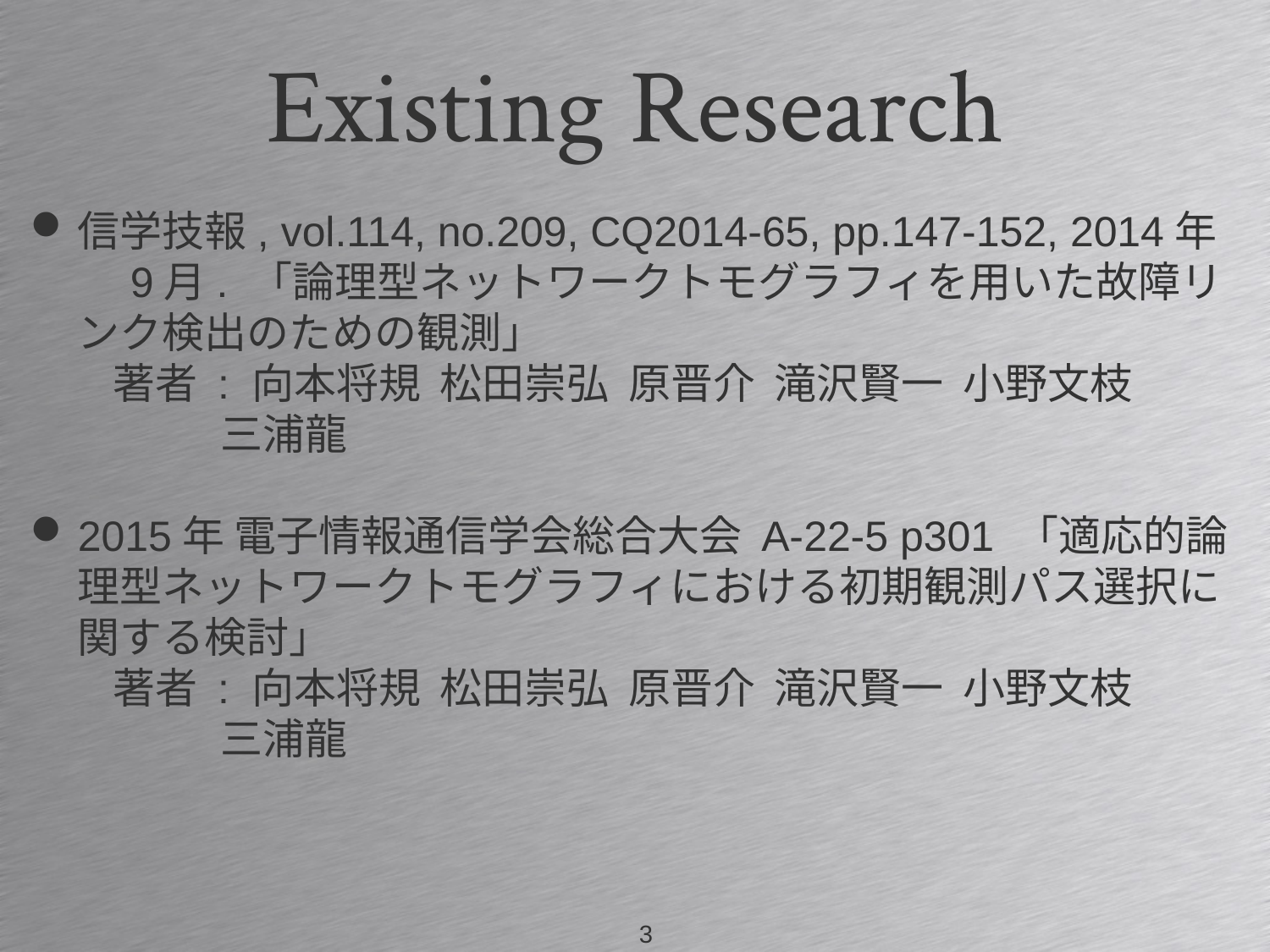

Existing Research
信学技報, vol.114, no.209, CQ2014-65, pp.147-152, 2014年　9月. 「論理型ネットワークトモグラフィを用いた故障リンク検出のための観測」
 著者 : 向本将規  松田崇弘  原晋介  滝沢賢一  小野文枝
　　　三浦龍

2015年 電子情報通信学会総合大会 A-22-5 p301 「適応的論理型ネットワークトモグラフィにおける初期観測パス選択に関する検討」
 著者 : 向本将規  松田崇弘  原晋介  滝沢賢一  小野文枝
　　　三浦龍

3